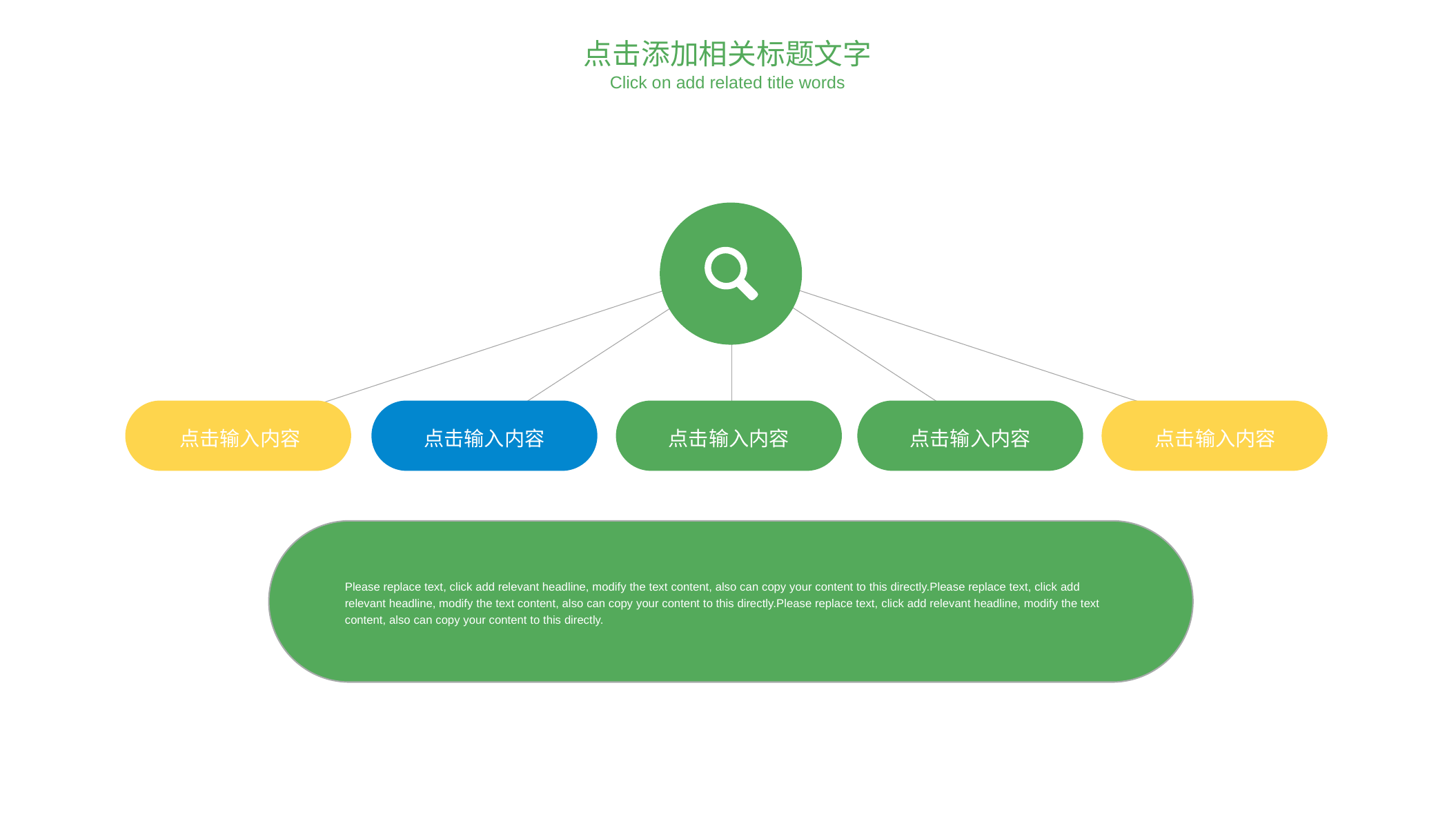

点击添加相关标题文字
Click on add related title words

点击输入内容
点击输入内容
点击输入内容
点击输入内容
点击输入内容

Please replace text, click add relevant headline, modify the text content, also can copy your content to this directly.Please replace text, click add relevant headline, modify the text content, also can copy your content to this directly.Please replace text, click add relevant headline, modify the text content, also can copy your content to this directly.